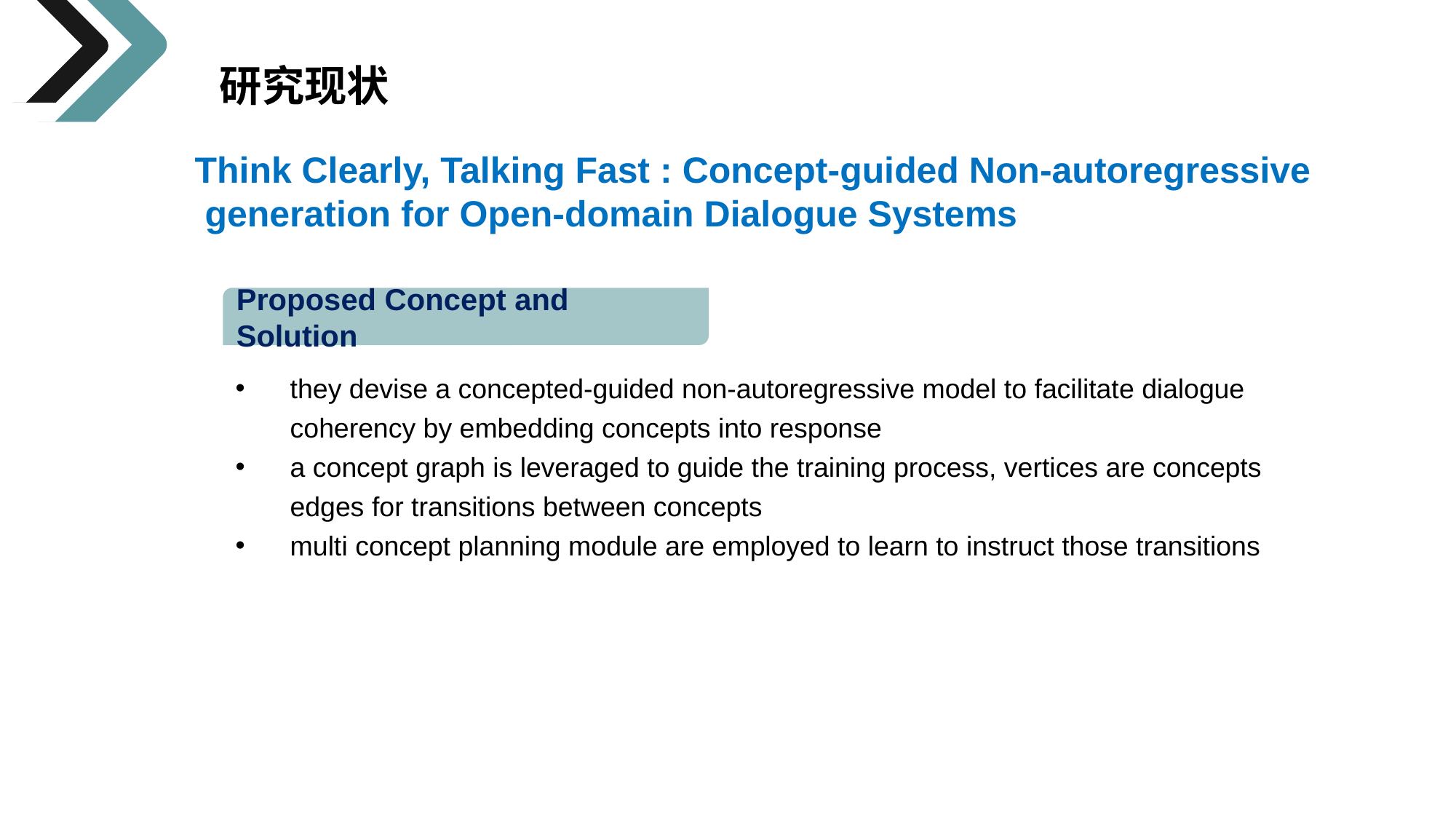

研究现状
Think Clearly, Talking Fast : Concept-guided Non-autoregressive
 generation for Open-domain Dialogue Systems
Proposed Concept and Solution
they devise a concepted-guided non-autoregressive model to facilitate dialogue coherency by embedding concepts into response
a concept graph is leveraged to guide the training process, vertices are concepts edges for transitions between concepts
multi concept planning module are employed to learn to instruct those transitions